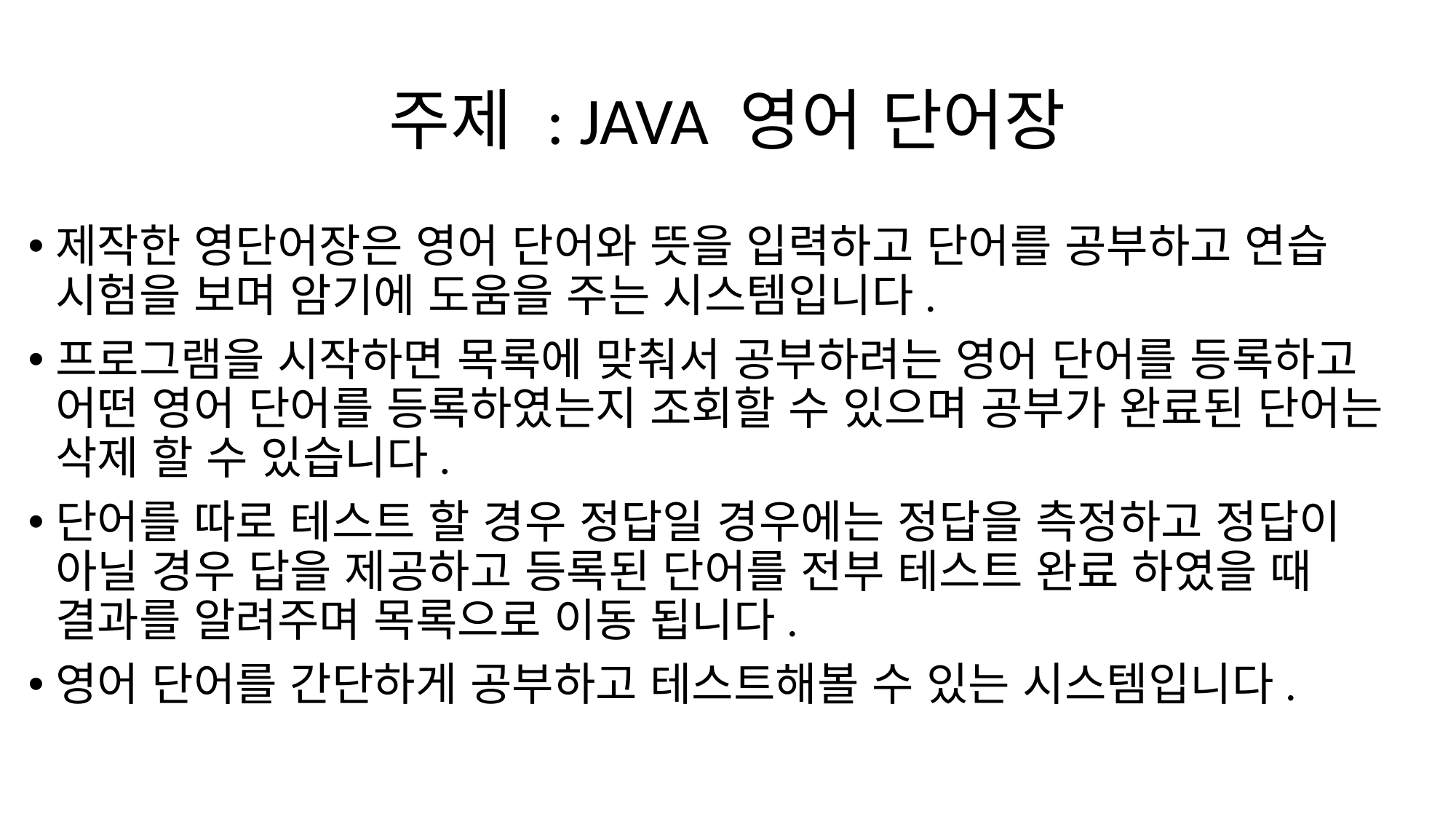

# 주제 : JAVA 영어 단어장
제작한 영단어장은 영어 단어와 뜻을 입력하고 단어를 공부하고 연습 시험을 보며 암기에 도움을 주는 시스템입니다.
프로그램을 시작하면 목록에 맞춰서 공부하려는 영어 단어를 등록하고 어떤 영어 단어를 등록하였는지 조회할 수 있으며 공부가 완료된 단어는 삭제 할 수 있습니다.
단어를 따로 테스트 할 경우 정답일 경우에는 정답을 측정하고 정답이 아닐 경우 답을 제공하고 등록된 단어를 전부 테스트 완료 하였을 때 결과를 알려주며 목록으로 이동 됩니다.
영어 단어를 간단하게 공부하고 테스트해볼 수 있는 시스템입니다.